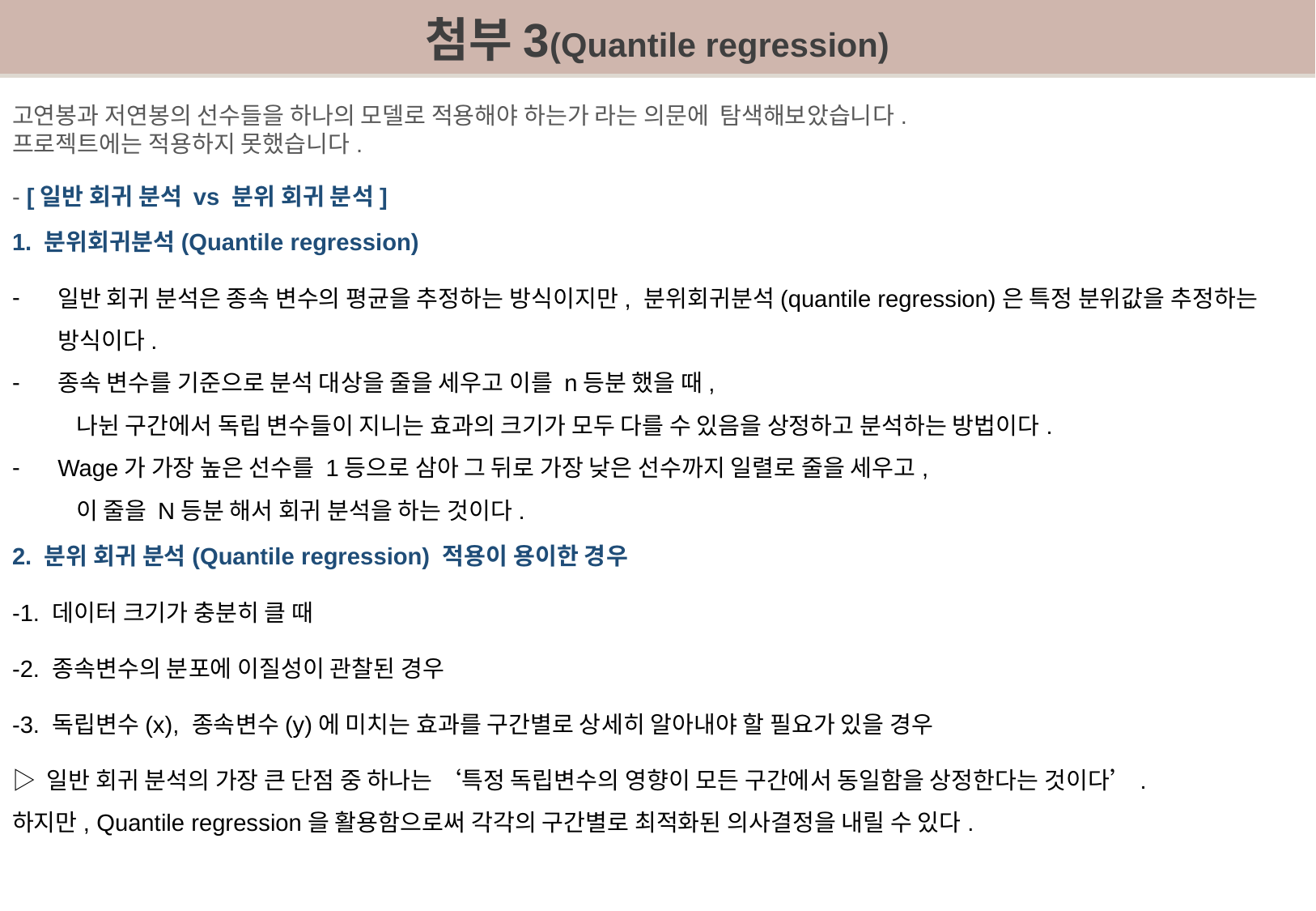

# 첨부3(Quantile regression)

고연봉과 저연봉의 선수들을 하나의 모델로 적용해야 하는가 라는 의문에  탐색해보았습니다.
프로젝트에는 적용하지 못했습니다.
- [일반 회귀 분석 vs 분위 회귀 분석]
1. 분위회귀분석(Quantile regression)
일반 회귀 분석은 종속 변수의 평균을 추정하는 방식이지만, 분위회귀분석(quantile regression)은 특정 분위값을 추정하는 방식이다.
종속 변수를 기준으로 분석 대상을 줄을 세우고 이를 n등분 했을 때,
나뉜 구간에서 독립 변수들이 지니는 효과의 크기가 모두 다를 수 있음을 상정하고 분석하는 방법이다.
Wage가 가장 높은 선수를 1등으로 삼아 그 뒤로 가장 낮은 선수까지 일렬로 줄을 세우고,
이 줄을 N등분 해서 회귀 분석을 하는 것이다.
2. 분위 회귀 분석(Quantile regression) 적용이 용이한 경우
-1. 데이터 크기가 충분히 클 때
-2. 종속변수의 분포에 이질성이 관찰된 경우
-3. 독립변수(x), 종속변수(y)에 미치는 효과를 구간별로 상세히 알아내야 할 필요가 있을 경우
▷ 일반 회귀 분석의 가장 큰 단점 중 하나는 ‘특정 독립변수의 영향이 모든 구간에서 동일함을 상정한다는 것이다’.
하지만, Quantile regression을 활용함으로써 각각의 구간별로 최적화된 의사결정을 내릴 수 있다.